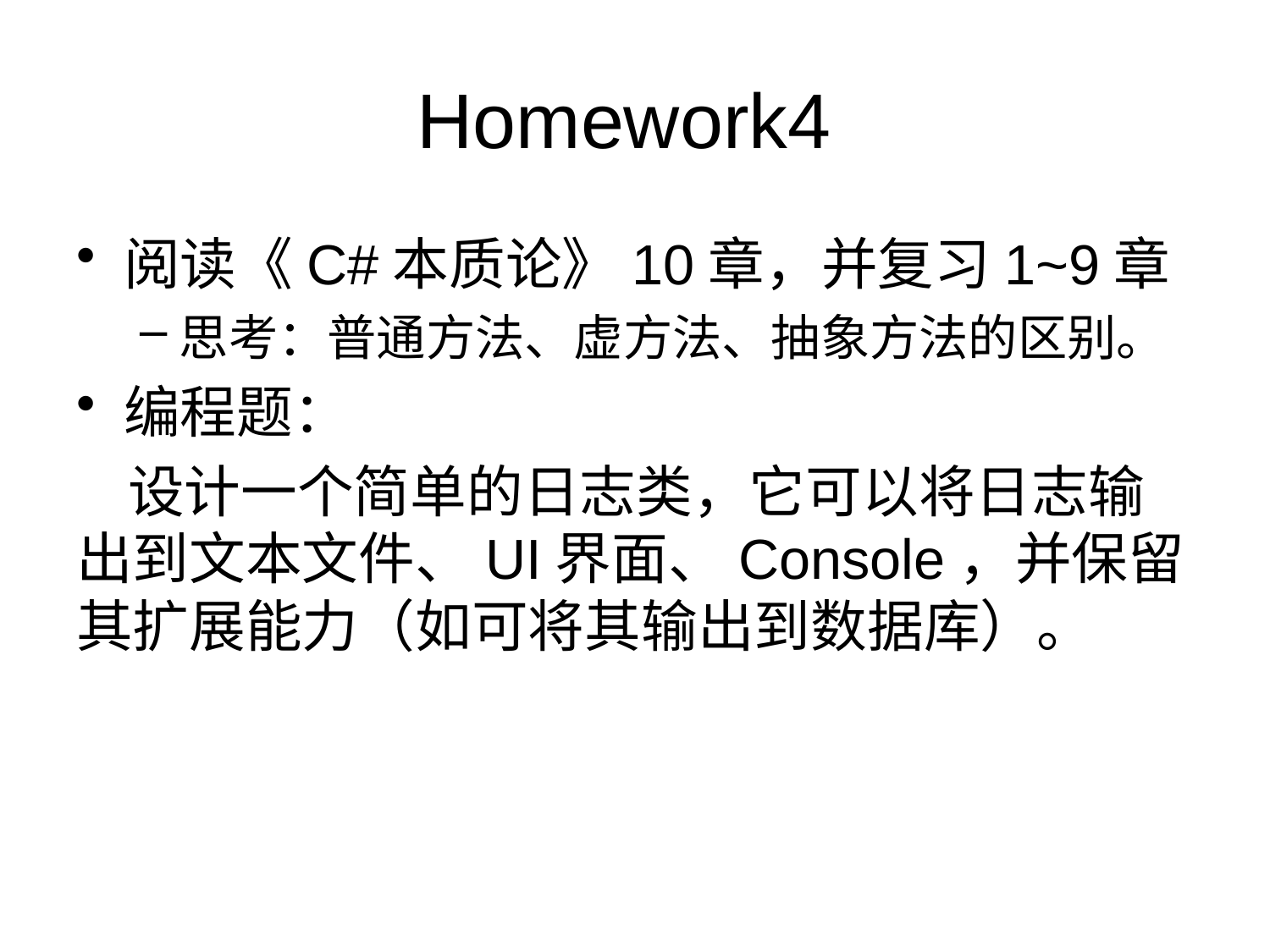

# Homework4
阅读《C#本质论》10章，并复习1~9章
思考：普通方法、虚方法、抽象方法的区别。
编程题：
   设计一个简单的日志类，它可以将日志输出到文本文件、UI界面、Console，并保留其扩展能力（如可将其输出到数据库）。